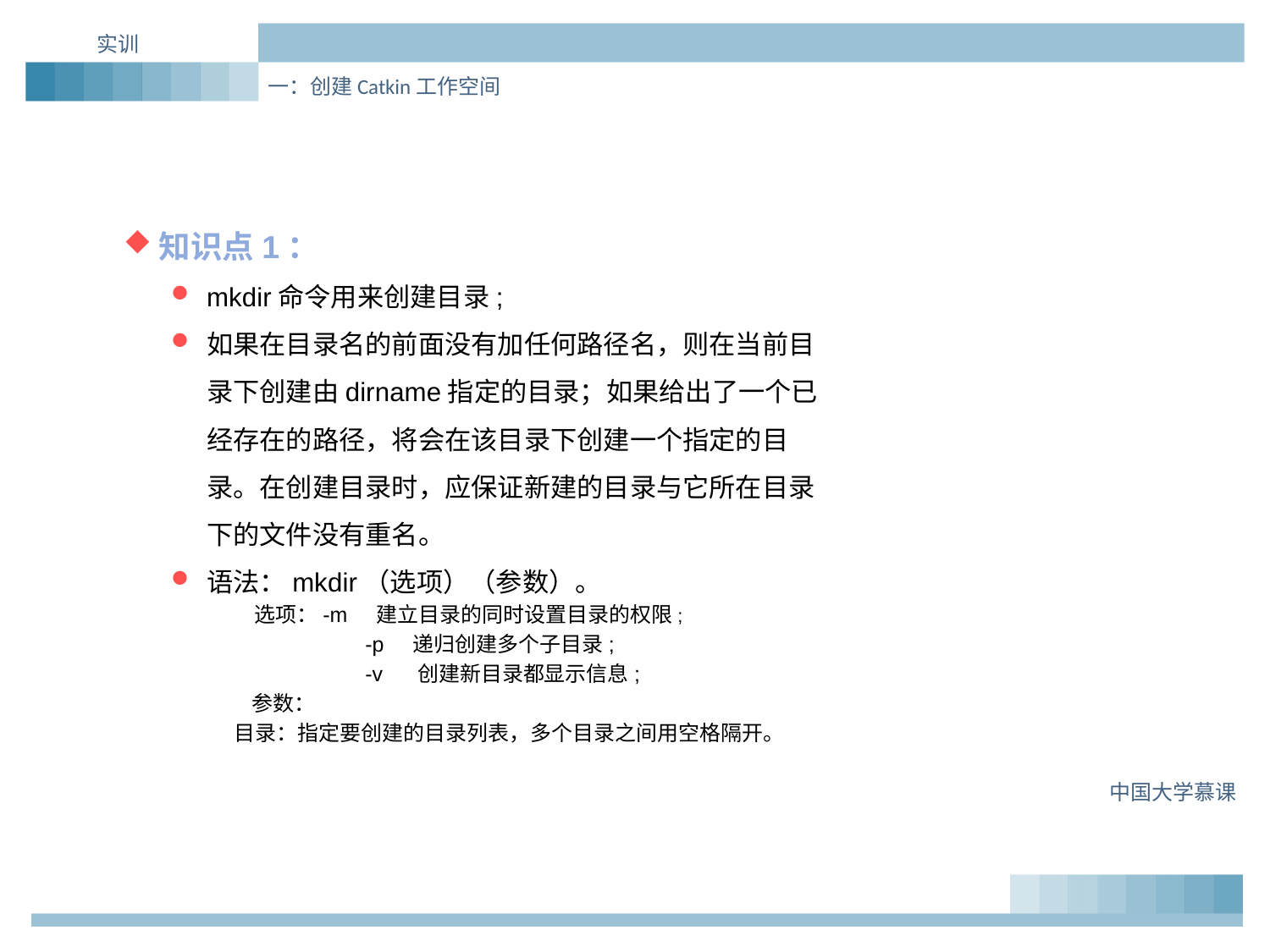

实训
一：创建Catkin工作空间

知识点1：
mkdir命令用来创建目录;
如果在目录名的前面没有加任何路径名，则在当前目录下创建由dirname指定的目录；如果给出了一个已经存在的路径，将会在该目录下创建一个指定的目录。在创建目录时，应保证新建的目录与它所在目录下的文件没有重名。
语法：mkdir（选项）（参数）。
	          选项：-m    建立目录的同时设置目录的权限;
		      -p    递归创建多个子目录;
		      -v     创建新目录都显示信息;
	           参数：
                                 目录：指定要创建的目录列表，多个目录之间用空格隔开。
中国大学慕课